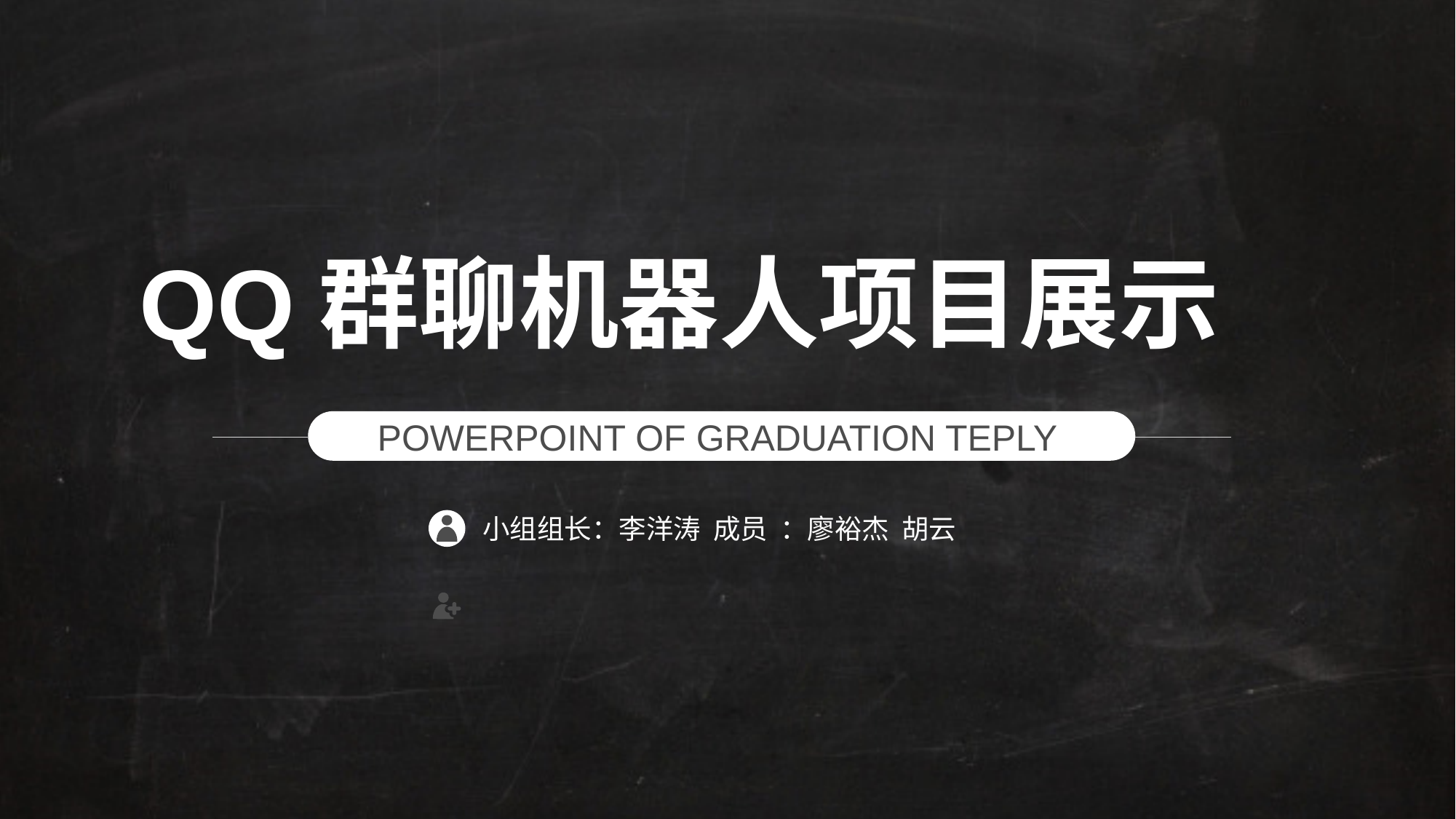

QQ群聊机器人项目展示
POWERPOINT OF GRADUATION TEPLY

小组组长：李洋涛  成员  ：廖裕杰  胡云